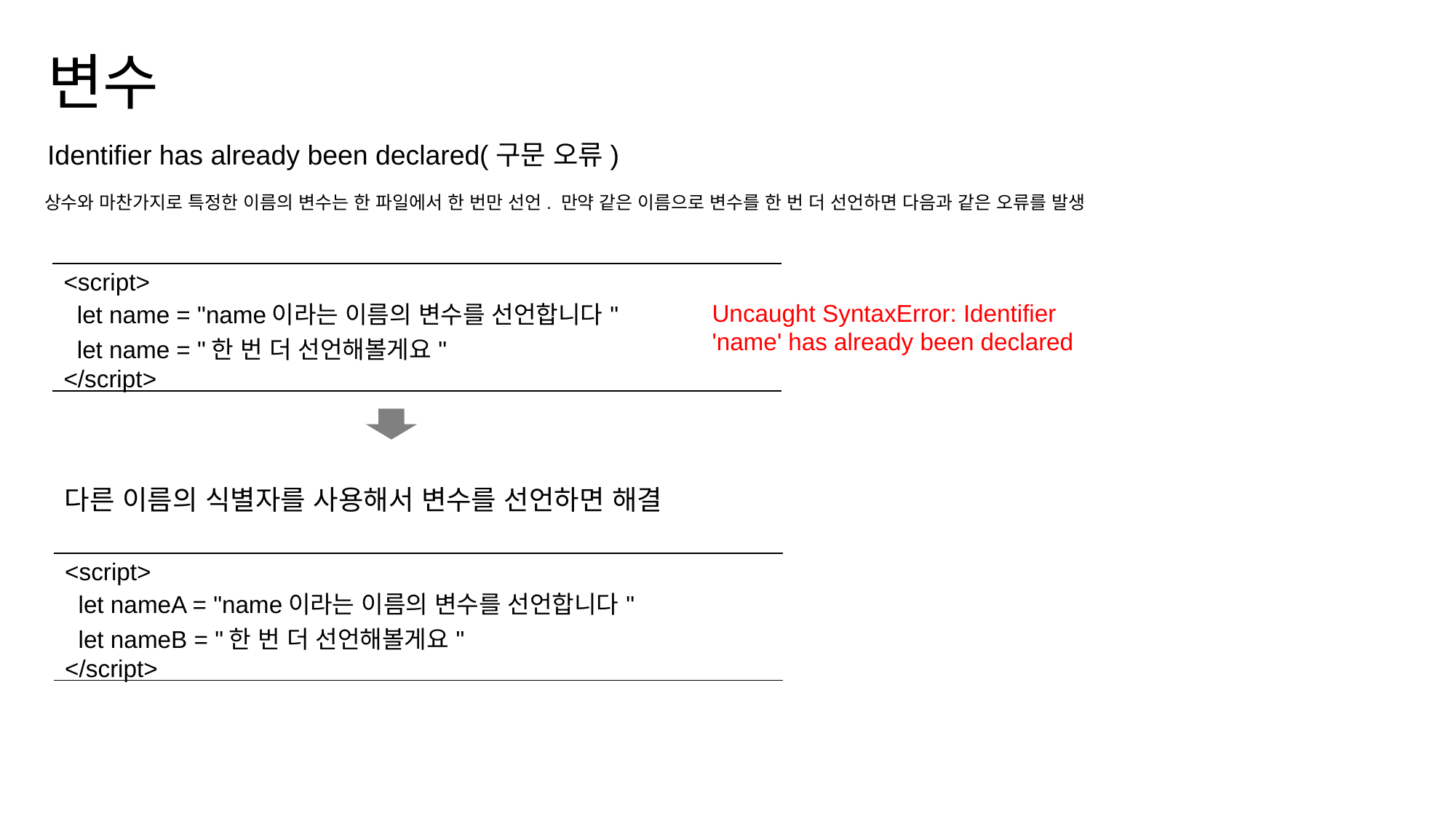

변수
Identifier has already been declared(구문 오류)
상수와 마찬가지로 특정한 이름의 변수는 한 파일에서 한 번만 선언. 만약 같은 이름으로 변수를 한 번 더 선언하면 다음과 같은 오류를 발생
| <script> let name = "name이라는 이름의 변수를 선언합니다" let name = "한 번 더 선언해볼게요" </script> |
| --- |
Uncaught SyntaxError: Identifier 'name' has already been declared

다른 이름의 식별자를 사용해서 변수를 선언하면 해결
| <script> let nameA = "name이라는 이름의 변수를 선언합니다" let nameB = "한 번 더 선언해볼게요" </script> |
| --- |